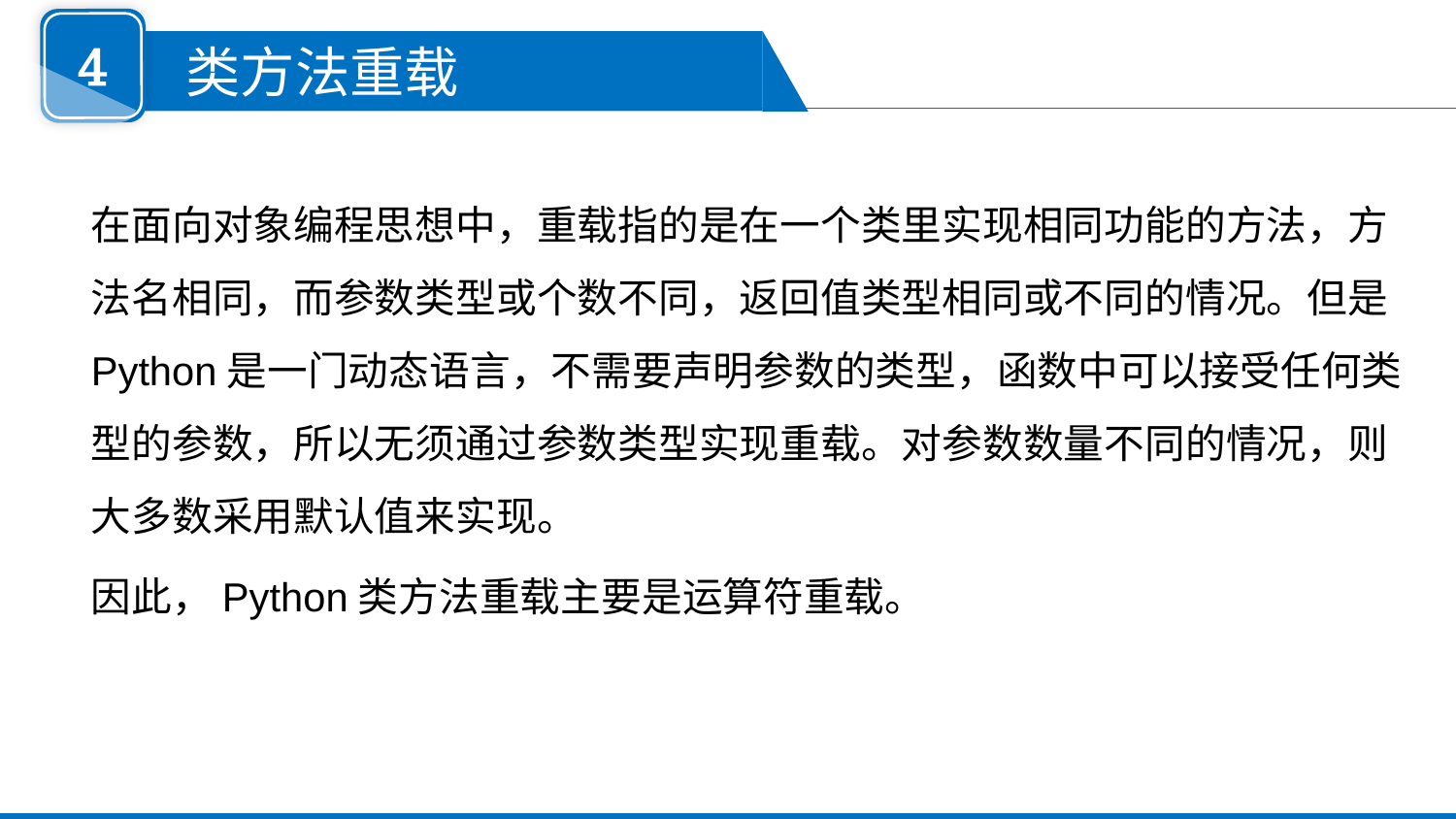

4

  类方法重载
在面向对象编程思想中，重载指的是在一个类里实现相同功能的方法，方法名相同，而参数类型或个数不同，返回值类型相同或不同的情况。但是 Python是一门动态语言，不需要声明参数的类型，函数中可以接受任何类型的参数，所以无须通过参数类型实现重载。对参数数量不同的情况，则大多数采用默认值来实现。
因此，Python类方法重载主要是运算符重载。